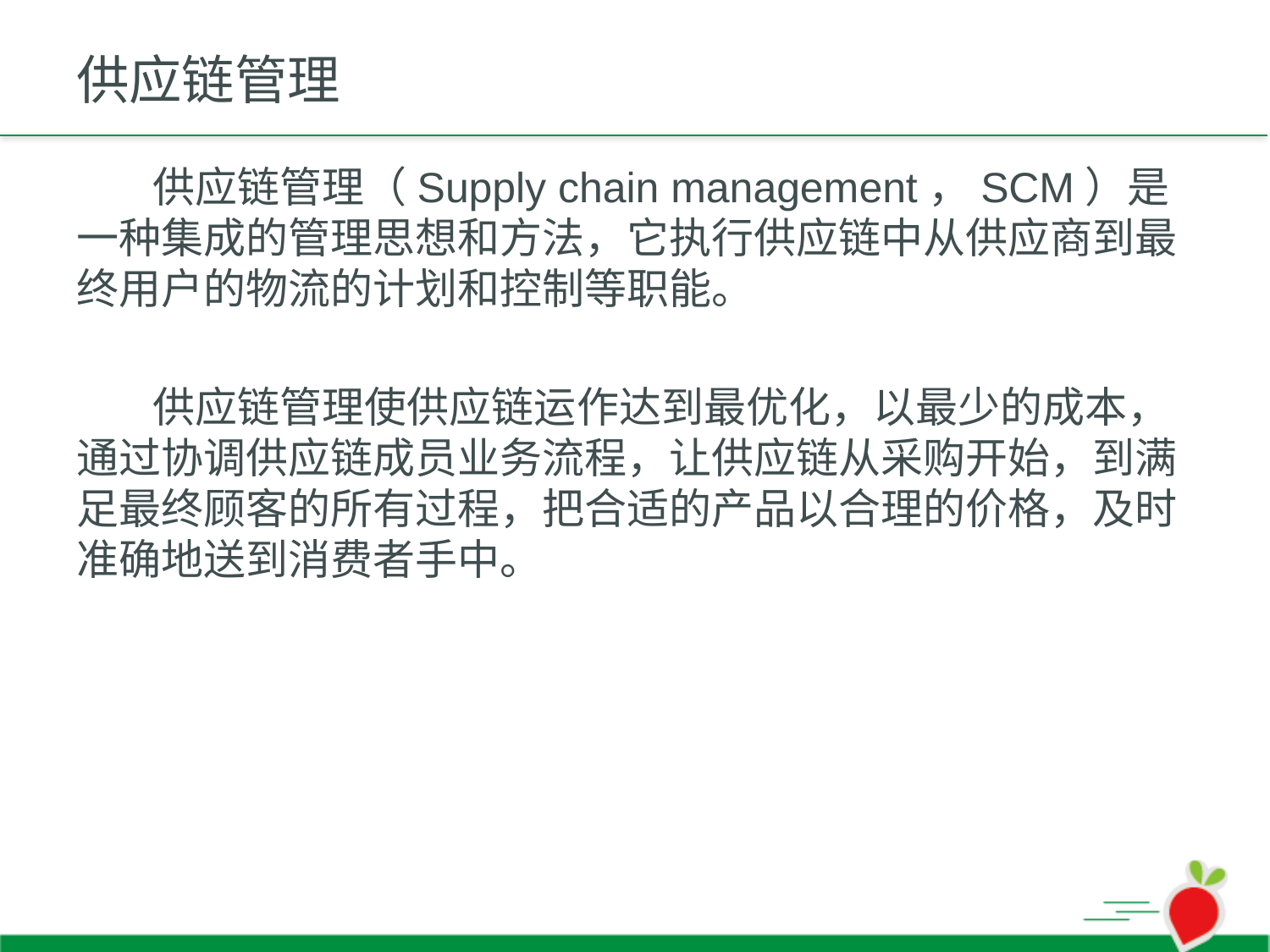

# 供应链管理
       供应链管理（Supply chain management，SCM）是一种集成的管理思想和方法，它执行供应链中从供应商到最终用户的物流的计划和控制等职能。

       供应链管理使供应链运作达到最优化，以最少的成本，通过协调供应链成员业务流程，让供应链从采购开始，到满足最终顾客的所有过程，把合适的产品以合理的价格，及时准确地送到消费者手中。